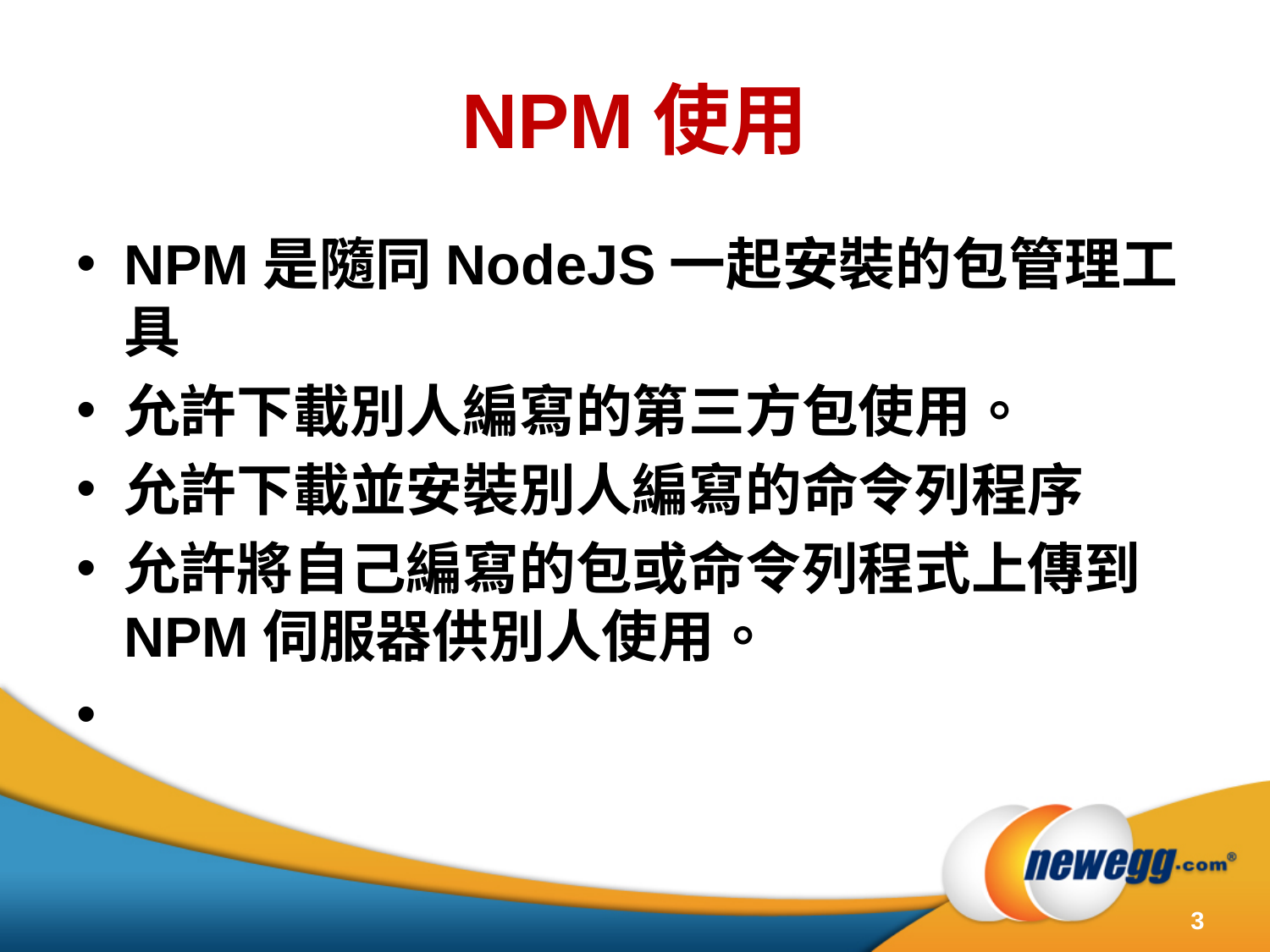

# NPM使用
NPM是隨同NodeJS一起安裝的包管理工具
允許下載別人編寫的第三方包使用。
允許下載並安裝別人編寫的命令列程序
允許將自己編寫的包或命令列程式上傳到NPM伺服器供別人使用。